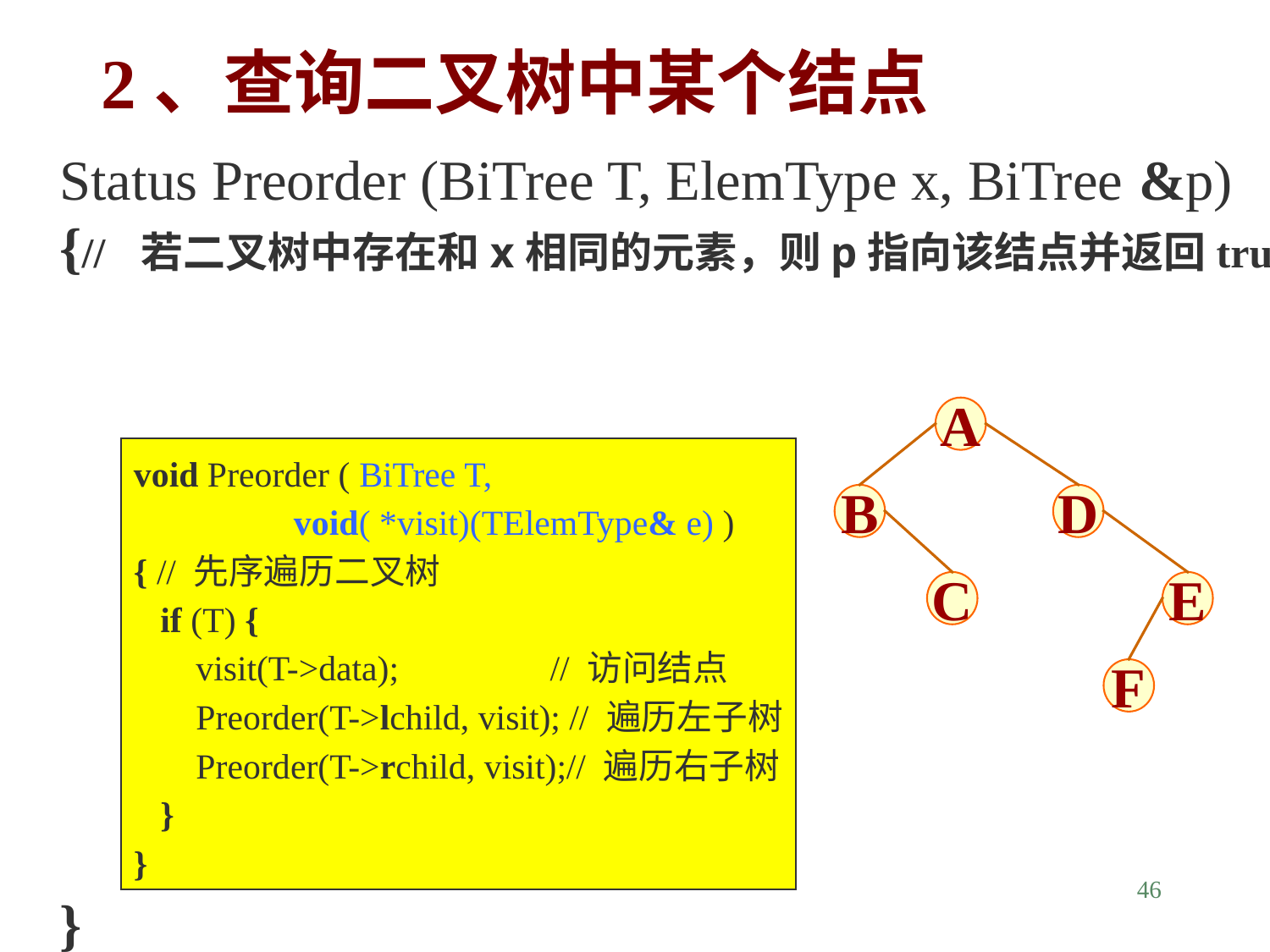

2、查询二叉树中某个结点
Status Preorder (BiTree T, ElemType x, BiTree &p)
{// 若二叉树中存在和x相同的元素，则p指向该结点并返回true

}
A

B
D

C
E

F
void Preorder ( BiTree T,
                  void( *visit)(TElemType& e) )
{ // 先序遍历二叉树
   if (T) {
       visit(T->data);                 // 访问结点
       Preorder(T->lchild, visit); // 遍历左子树
       Preorder(T->rchild, visit);// 遍历右子树
   }
}
46